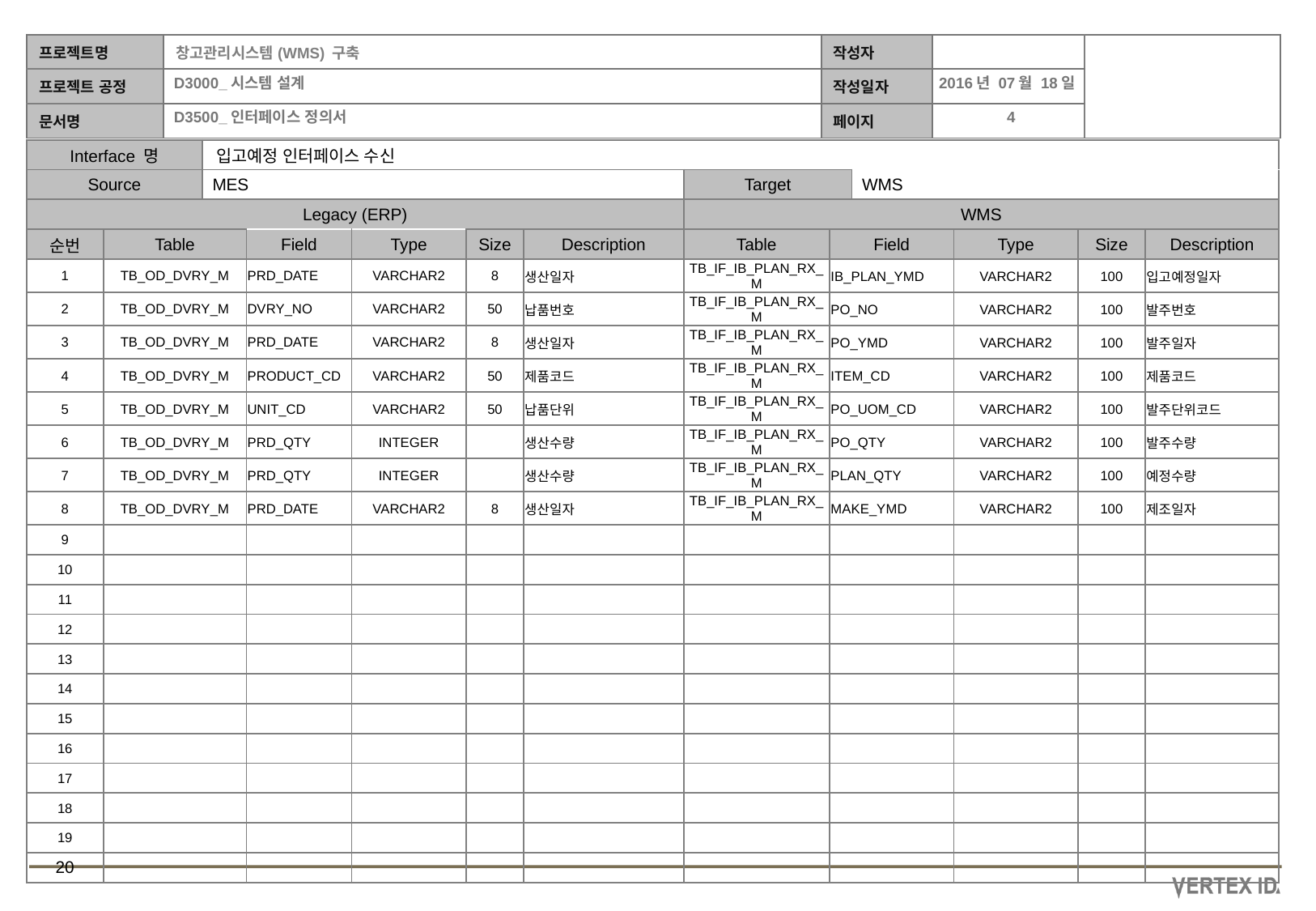

2016년 07월 18일
| Interface 명 |  | 입고예정 인터페이스 수신 |  |  |  |  |  |  |  |  |  |  |
| --- | --- | --- | --- | --- | --- | --- | --- | --- | --- | --- | --- | --- |
| Source |  | MES |  |  |  |  | Target |  | WMS |  |  |  |
| Legacy (ERP) |  |  |  |  |  |  | WMS |  |  |  |  |  |
| 순번 | Table | Field | Field | Type | Size | Description | Table | Field | Field | Type | Size | Description |
| 1 | TB\_OD\_DVRY\_M |  | PRD\_DATE | VARCHAR2 | 8 | 생산일자 | TB\_IF\_IB\_PLAN\_RX\_M | IB\_PLAN\_YMD | ITEM\_CD | VARCHAR2 | 100 | 입고예정일자 |
| 2 | TB\_OD\_DVRY\_M |  | DVRY\_NO | VARCHAR2 | 50 | 납품번호 | TB\_IF\_IB\_PLAN\_RX\_M | PO\_NO | CONV\_UOM\_CD | VARCHAR2 | 100 | 발주번호 |
| 3 | TB\_OD\_DVRY\_M |  | PRD\_DATE | VARCHAR2 | 8 | 생산일자 | TB\_IF\_IB\_PLAN\_RX\_M | PO\_YMD | CONV\_UOM\_CD | VARCHAR2 | 100 | 발주일자 |
| 4 | TB\_OD\_DVRY\_M |  | PRODUCT\_CD | VARCHAR2 | 50 | 제품코드 | TB\_IF\_IB\_PLAN\_RX\_M | ITEM\_CD | STD\_UOM\_CD | VARCHAR2 | 100 | 제품코드 |
| 5 | TB\_OD\_DVRY\_M |  | UNIT\_CD | VARCHAR2 | 50 | 납품단위 | TB\_IF\_IB\_PLAN\_RX\_M | PO\_UOM\_CD | CONV\_UOM\_CD | VARCHAR2 | 100 | 발주단위코드 |
| 6 | TB\_OD\_DVRY\_M |  | PRD\_QTY | INTEGER |  | 생산수량 | TB\_IF\_IB\_PLAN\_RX\_M | PO\_QTY | CONV\_UOM\_QTY | VARCHAR2 | 100 | 발주수량 |
| 7 | TB\_OD\_DVRY\_M |  | PRD\_QTY | INTEGER |  | 생산수량 | TB\_IF\_IB\_PLAN\_RX\_M | PLAN\_QTY |  | VARCHAR2 | 100 | 예정수량 |
| 8 | TB\_OD\_DVRY\_M |  | PRD\_DATE | VARCHAR2 | 8 | 생산일자 | TB\_IF\_IB\_PLAN\_RX\_M | MAKE\_YMD |  | VARCHAR2 | 100 | 제조일자 |
| 9 |  |  |  |  |  |  |  |  |  |  |  |  |
| 10 |  |  |  |  |  |  |  |  |  |  |  |  |
| 11 |  |  |  |  |  |  |  |  |  |  |  |  |
| 12 |  |  |  |  |  |  |  |  |  |  |  |  |
| 13 |  |  |  |  |  |  |  |  |  |  |  |  |
| 14 |  |  |  |  |  |  |  |  |  |  |  |  |
| 15 |  |  |  |  |  |  |  |  |  |  |  |  |
| 16 |  |  |  |  |  |  |  |  |  |  |  |  |
| 17 |  |  |  |  |  |  |  |  |  |  |  |  |
| 18 |  |  |  |  |  |  |  |  |  |  |  |  |
| 19 |  |  |  |  |  |  |  |  |  |  |  |  |
| 20 |  |  |  |  |  |  |  |  |  |  |  |  |